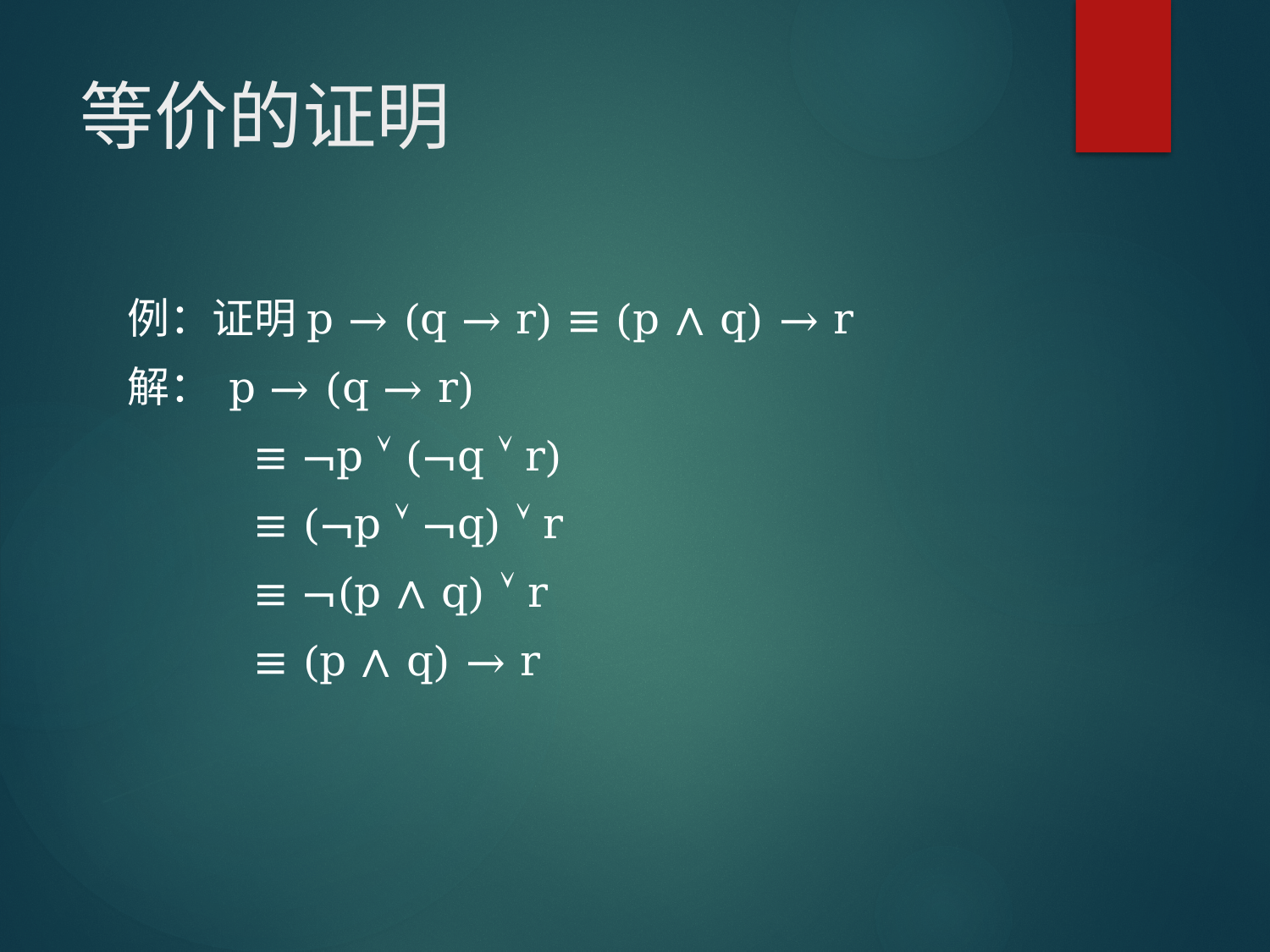

# 等价的证明
例：证明p → (q → r) ≡ (p ∧ q) → r
解： p → (q → r)
	≡ ¬p ∨ (¬q ∨ r)
	≡ (¬p ∨ ¬q) ∨ r
	≡ ¬(p ∧ q) ∨ r
	≡ (p ∧ q) → r